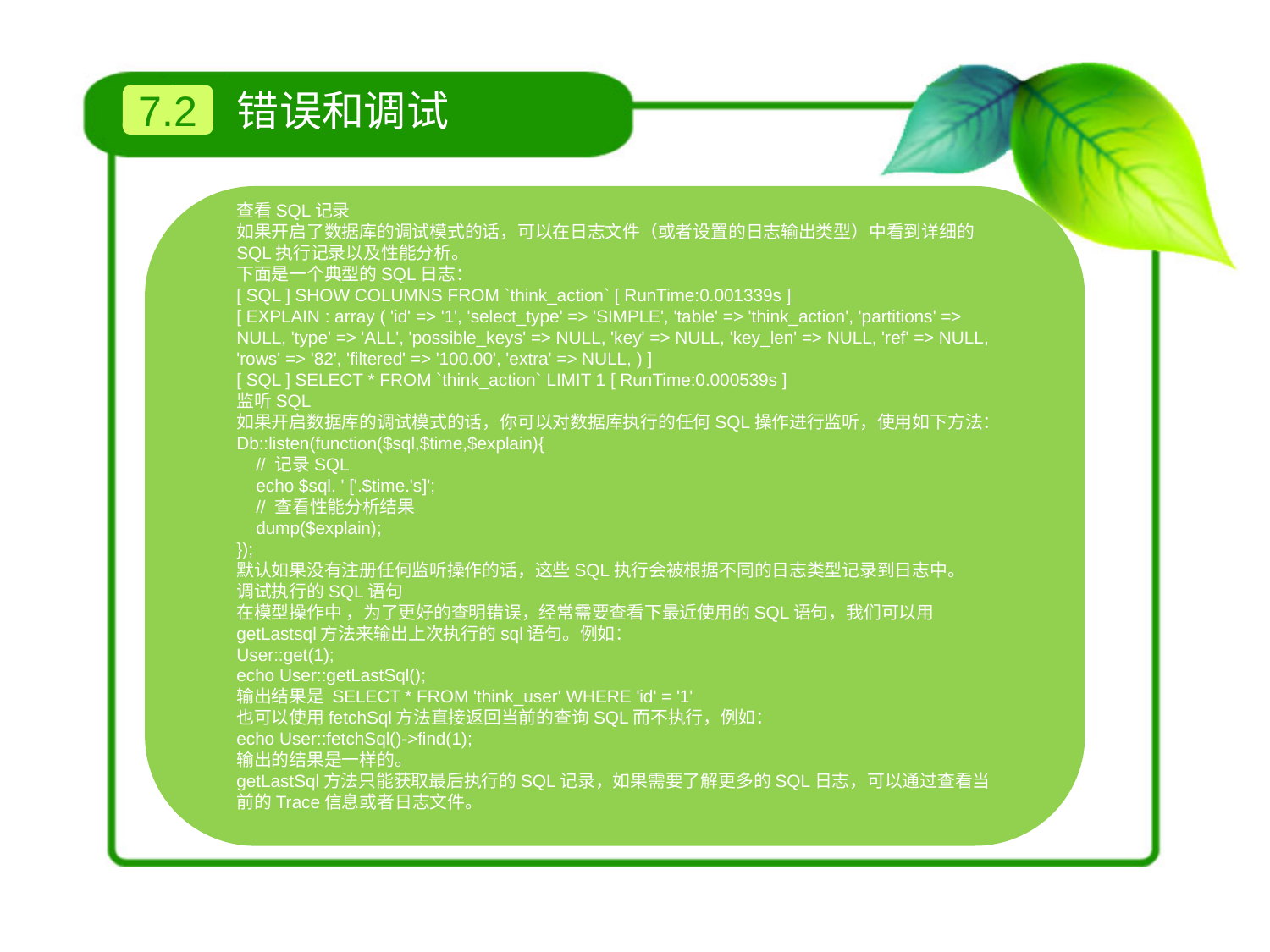

错误和调试
7.2

查看SQL记录
如果开启了数据库的调试模式的话，可以在日志文件（或者设置的日志输出类型）中看到详细的SQL执行记录以及性能分析。
下面是一个典型的SQL日志：
[ SQL ] SHOW COLUMNS FROM `think_action` [ RunTime:0.001339s ]
[ EXPLAIN : array ( 'id' => '1', 'select_type' => 'SIMPLE', 'table' => 'think_action', 'partitions' => NULL, 'type' => 'ALL', 'possible_keys' => NULL, 'key' => NULL, 'key_len' => NULL, 'ref' => NULL, 'rows' => '82', 'filtered' => '100.00', 'extra' => NULL, ) ]
[ SQL ] SELECT * FROM `think_action` LIMIT 1 [ RunTime:0.000539s ]
监听SQL
如果开启数据库的调试模式的话，你可以对数据库执行的任何SQL操作进行监听，使用如下方法：
Db::listen(function($sql,$time,$explain){
    // 记录SQL
    echo $sql. ' ['.$time.'s]';
    // 查看性能分析结果
    dump($explain);
});
默认如果没有注册任何监听操作的话，这些SQL执行会被根据不同的日志类型记录到日志中。
调试执行的SQL语句
在模型操作中 ，为了更好的查明错误，经常需要查看下最近使用的SQL语句，我们可以用getLastsql方法来输出上次执行的sql语句。例如：
User::get(1);
echo User::getLastSql();
输出结果是 SELECT * FROM 'think_user' WHERE 'id' = '1'
也可以使用fetchSql方法直接返回当前的查询SQL而不执行，例如：
echo User::fetchSql()->find(1);
输出的结果是一样的。
getLastSql方法只能获取最后执行的SQL记录，如果需要了解更多的SQL日志，可以通过查看当前的Trace信息或者日志文件。